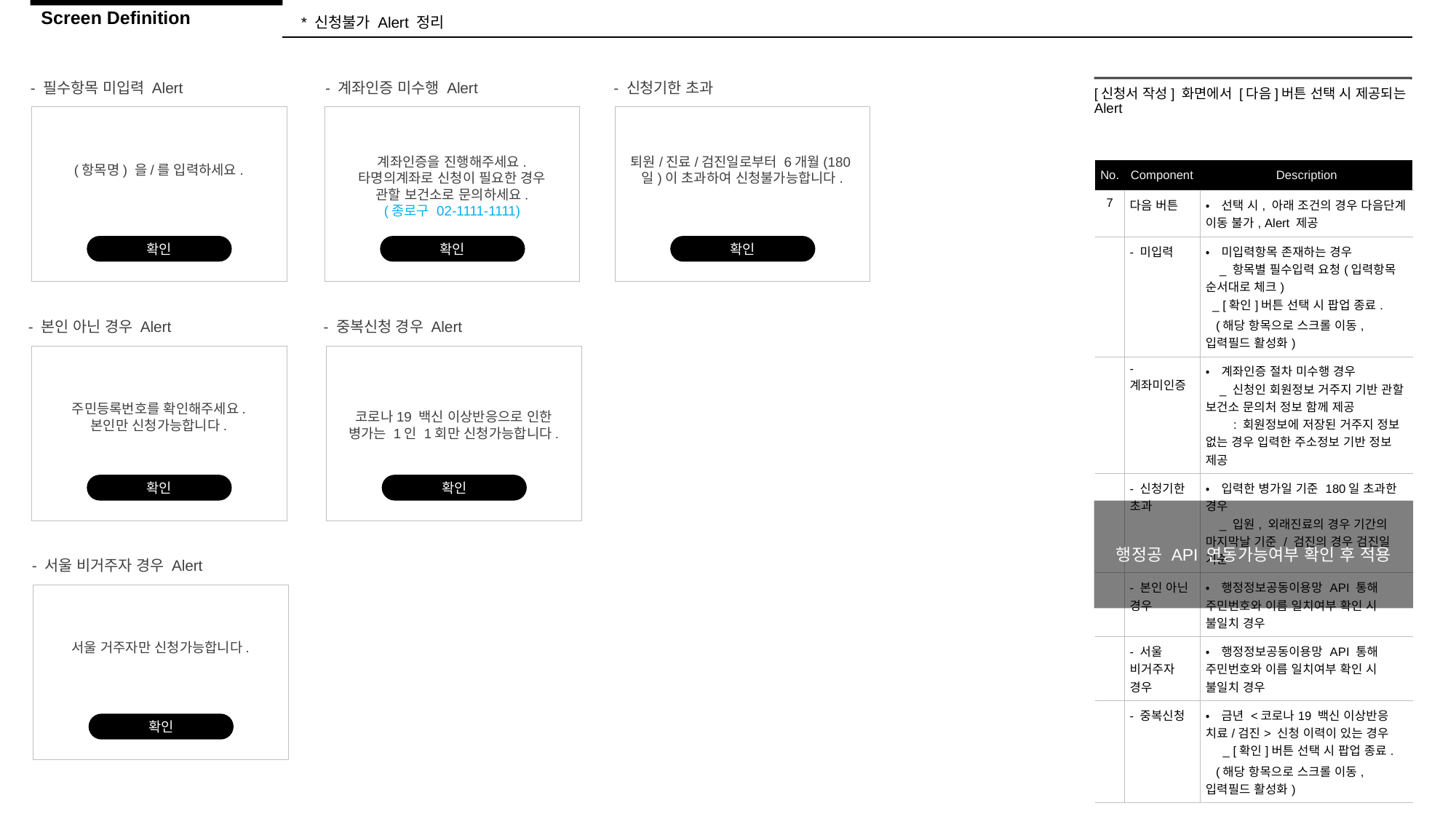

Screen Definition
* 신청불가 Alert 정리
- 필수항목 미입력 Alert
- 계좌인증 미수행 Alert
- 신청기한 초과
[신청서 작성] 화면에서 [다음]버튼 선택 시 제공되는 Alert
(항목명) 을/를 입력하세요.

확인
계좌인증을 진행해주세요.
타명의계좌로 신청이 필요한 경우
관할 보건소로 문의하세요.
(종로구 02-1111-1111)

확인
퇴원/진료/검진일로부터 6개월(180일)이 초과하여 신청불가능합니다.

확인
| No. | Component | Description |
| --- | --- | --- |
| 7 | 다음 버튼 | •선택 시, 아래 조건의 경우 다음단계 이동 불가, Alert 제공 |
|  | - 미입력 | •미입력항목 존재하는 경우 \_ 항목별 필수입력 요청(입력항목 순서대로 체크) \_ [확인]버튼 선택 시 팝업 종료. (해당 항목으로 스크롤 이동, 입력필드 활성화) |
|  | - 계좌미인증 | •계좌인증 절차 미수행 경우 \_ 신청인 회원정보 거주지 기반 관할 보건소 문의처 정보 함께 제공 : 회원정보에 저장된 거주지 정보 없는 경우 입력한 주소정보 기반 정보 제공 |
|  | - 신청기한 초과 | •입력한 병가일 기준 180일 초과한 경우 \_ 입원, 외래진료의 경우 기간의 마지막날 기준 / 검진의 경우 검진일 기준 |
|  | - 본인 아닌 경우 | •행정정보공동이용망 API 통해 주민번호와 이름 일치여부 확인 시 불일치 경우 |
|  | - 서울 비거주자 경우 | •행정정보공동이용망 API 통해 주민번호와 이름 일치여부 확인 시 불일치 경우 |
|  | - 중복신청 | •금년 <코로나19 백신 이상반응 치료/검진> 신청 이력이 있는 경우 \_ [확인]버튼 선택 시 팝업 종료. (해당 항목으로 스크롤 이동, 입력필드 활성화) |
- 본인 아닌 경우 Alert
- 중복신청 경우 Alert
주민등록번호를 확인해주세요.
본인만 신청가능합니다.

확인
코로나19 백신 이상반응으로 인한
병가는 1인 1회만 신청가능합니다.

확인
행정공 API 연동가능여부 확인 후 적용
- 서울 비거주자 경우 Alert
서울 거주자만 신청가능합니다.

확인